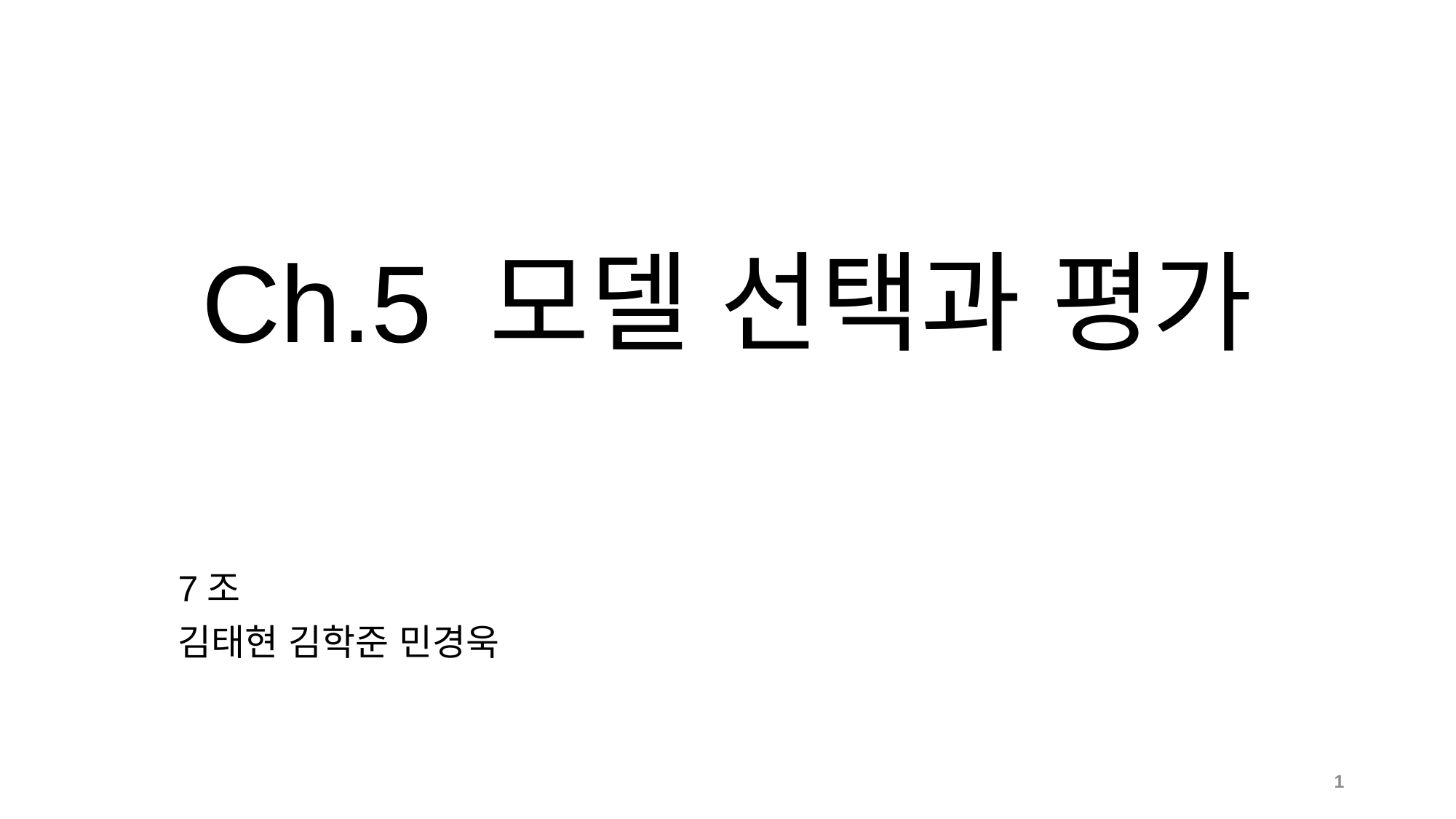

# Ch.5 모델 선택과 평가
7조
김태현 김학준 민경욱
1